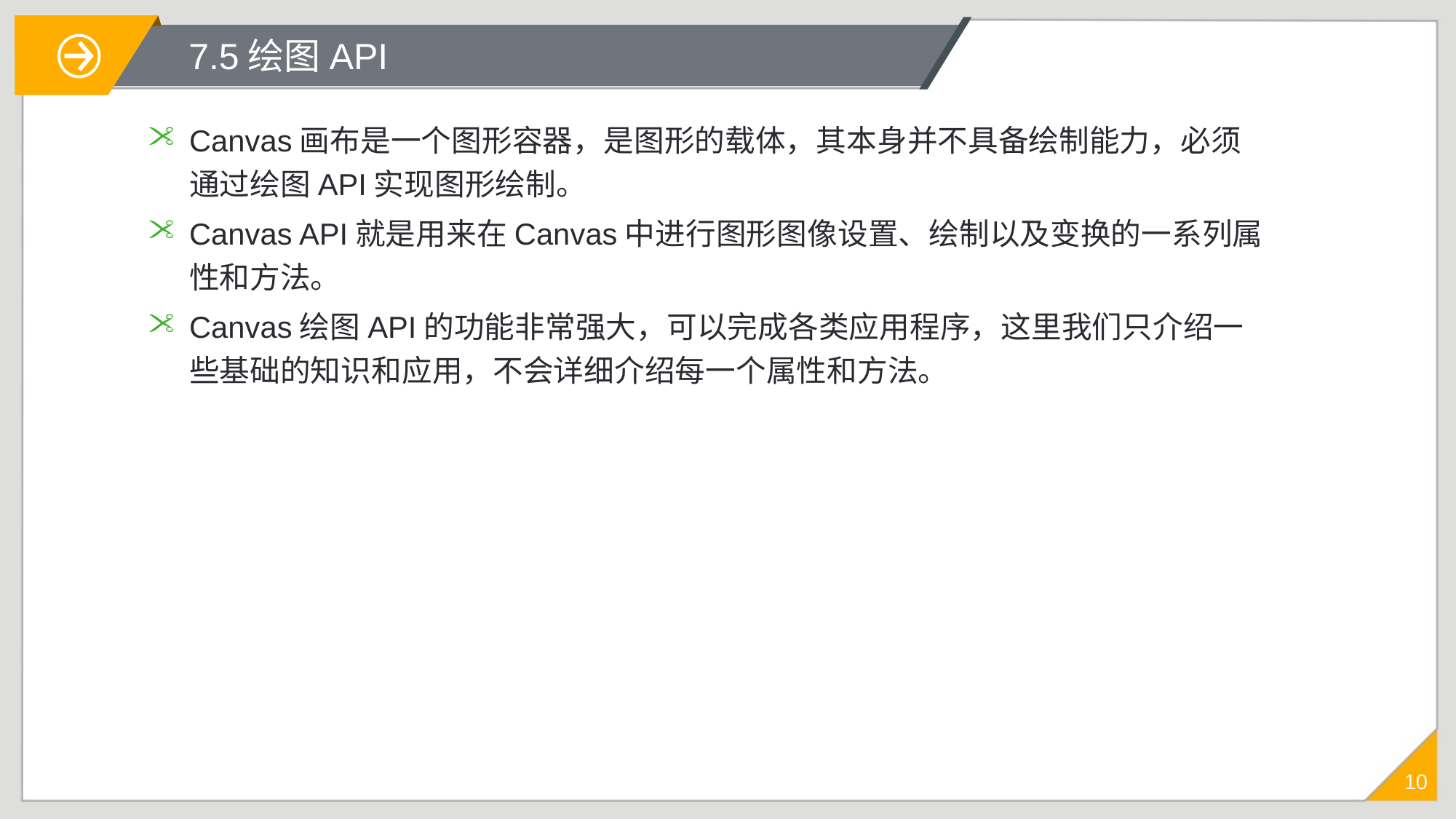

# 7.5绘图API
Canvas画布是一个图形容器，是图形的载体，其本身并不具备绘制能力，必须通过绘图API实现图形绘制。
Canvas API就是用来在Canvas中进行图形图像设置、绘制以及变换的一系列属性和方法。
Canvas绘图API的功能非常强大，可以完成各类应用程序，这里我们只介绍一些基础的知识和应用，不会详细介绍每一个属性和方法。